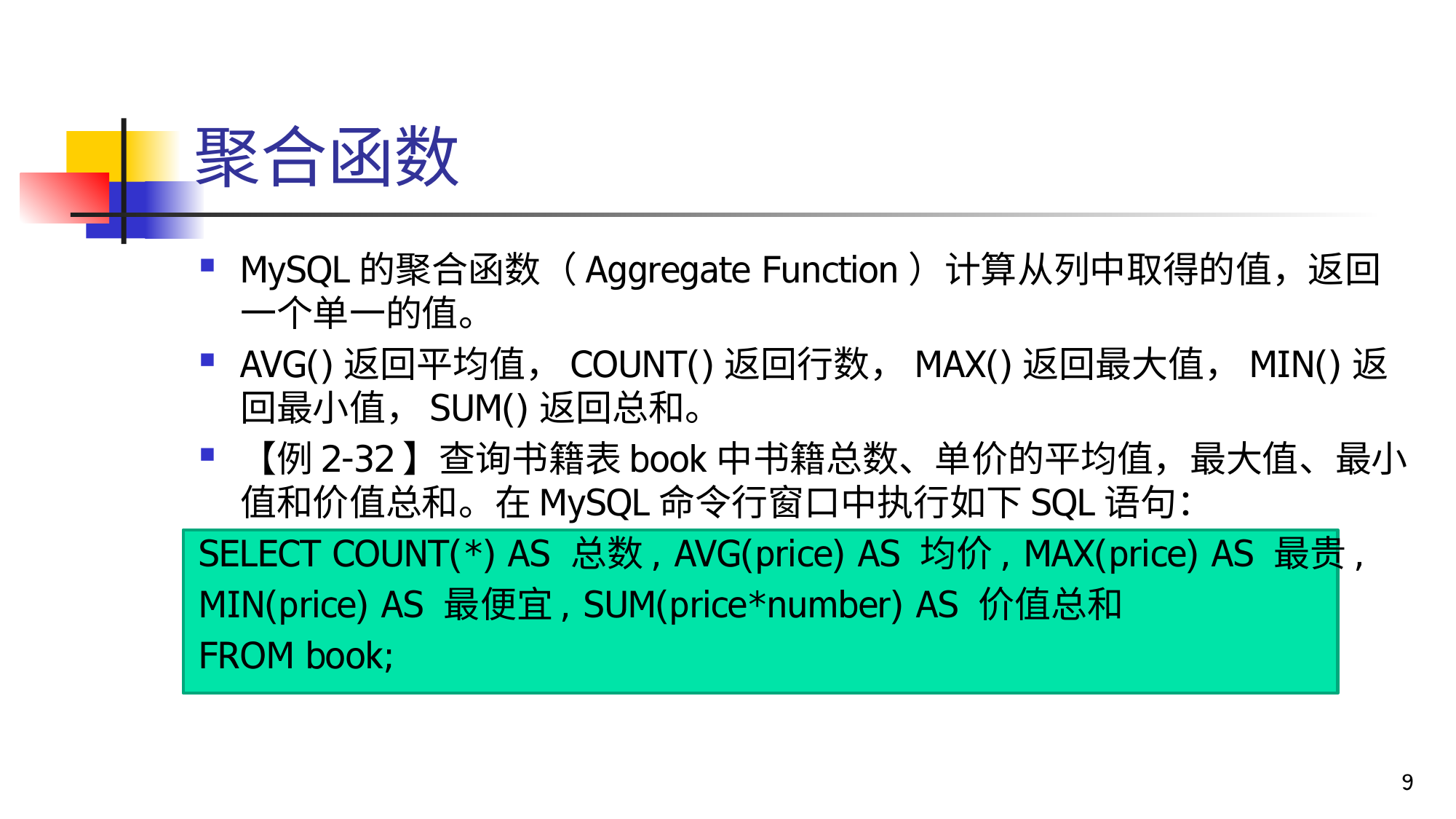

# 聚合函数
MySQL的聚合函数（Aggregate Function）计算从列中取得的值，返回一个单一的值。
AVG()返回平均值，COUNT()返回行数，MAX()返回最大值，MIN()返回最小值，SUM()返回总和。
【例2-32】查询书籍表book中书籍总数、单价的平均值，最大值、最小值和价值总和。在MySQL命令行窗口中执行如下SQL语句：
SELECT COUNT(*) AS 总数, AVG(price) AS 均价, MAX(price) AS 最贵,
MIN(price) AS 最便宜, SUM(price*number) AS 价值总和
FROM book;

9